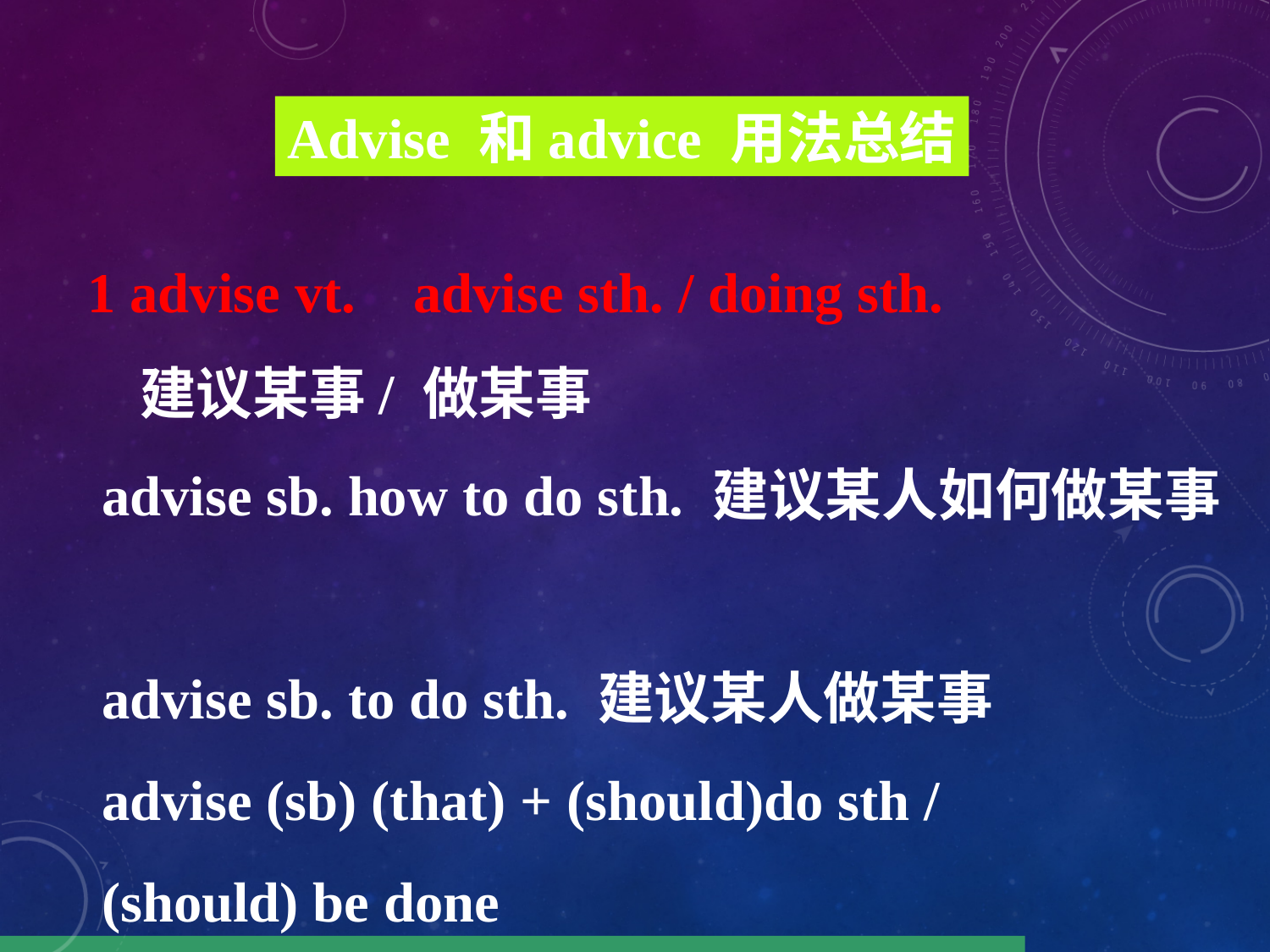

Advise 和advice 用法总结
1 advise vt.    advise sth. / doing sth.
   建议某事/ 做某事
 advise sb. how to do sth. 建议某人如何做某事
 advise sb. to do sth. 建议某人做某事
 advise (sb) (that) + (should)do sth /
 (should) be done